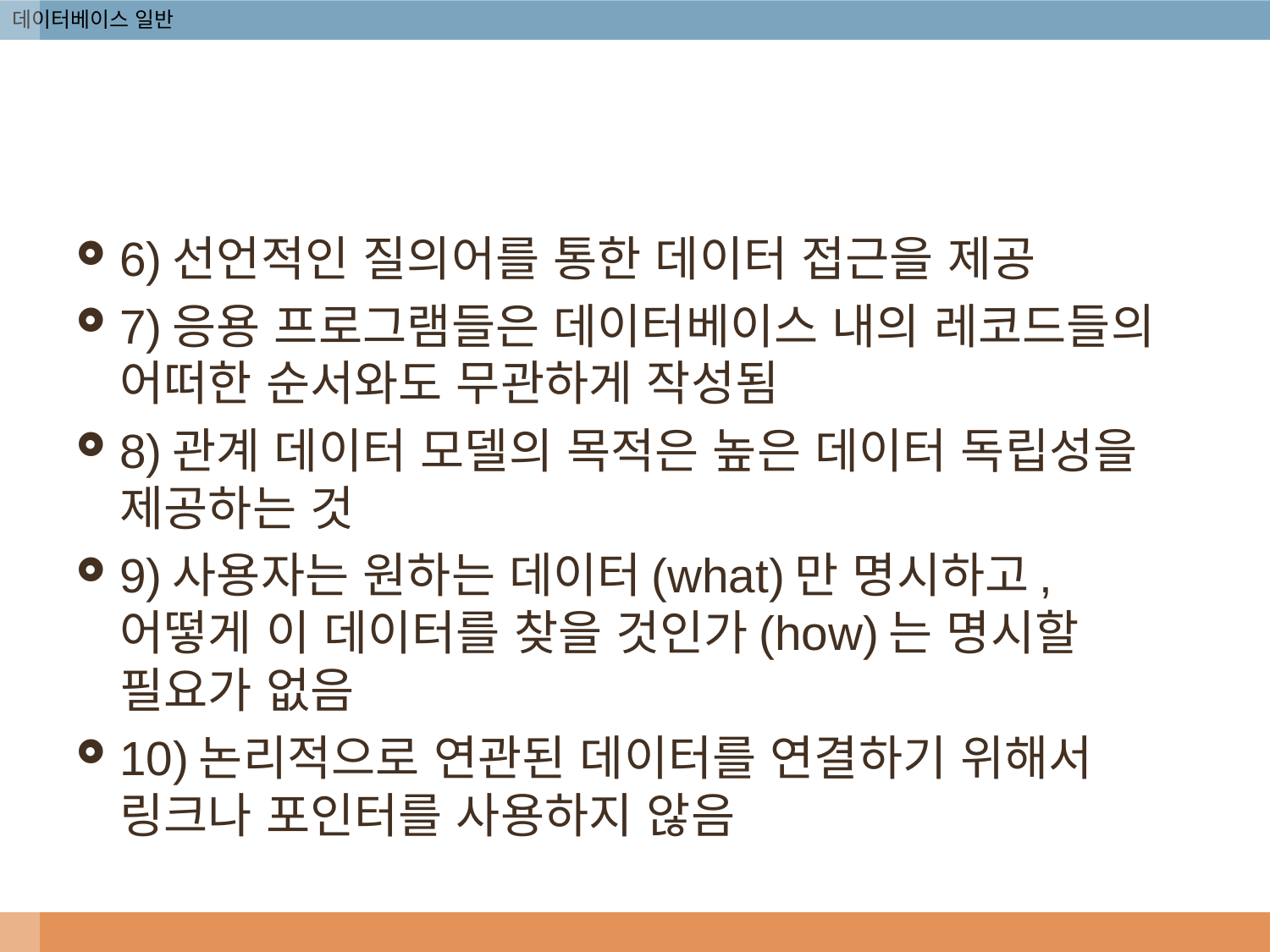

#
6)선언적인 질의어를 통한 데이터 접근을 제공
7)응용 프로그램들은 데이터베이스 내의 레코드들의 어떠한 순서와도 무관하게 작성됨
8)관계 데이터 모델의 목적은 높은 데이터 독립성을 제공하는 것
9)사용자는 원하는 데이터(what)만 명시하고, 어떻게 이 데이터를 찾을 것인가(how)는 명시할 필요가 없음
10)논리적으로 연관된 데이터를 연결하기 위해서 링크나 포인터를 사용하지 않음